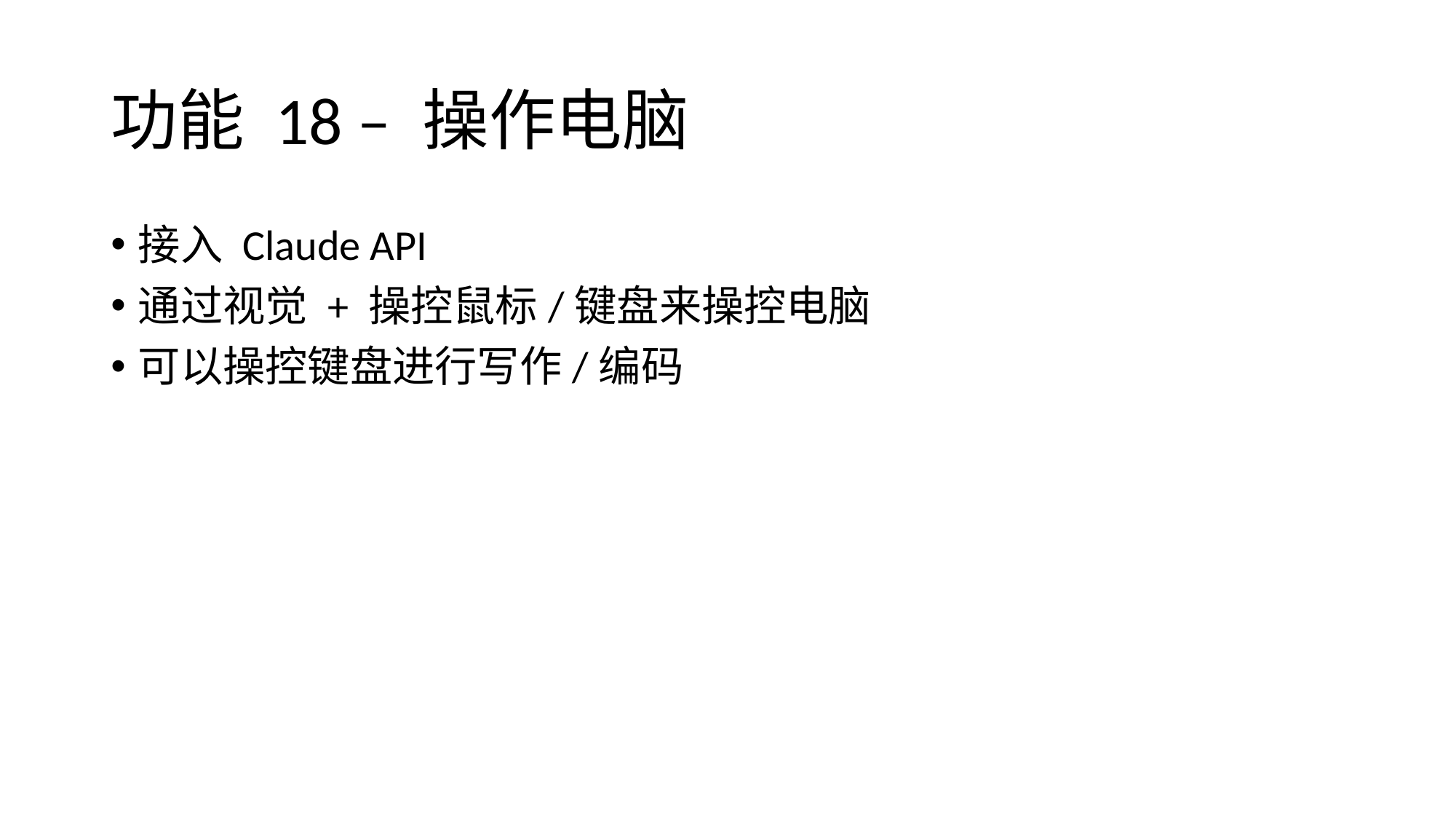

# 功能 18 – 操作电脑
接入 Claude API
通过视觉 + 操控鼠标/键盘来操控电脑
可以操控键盘进行写作/编码